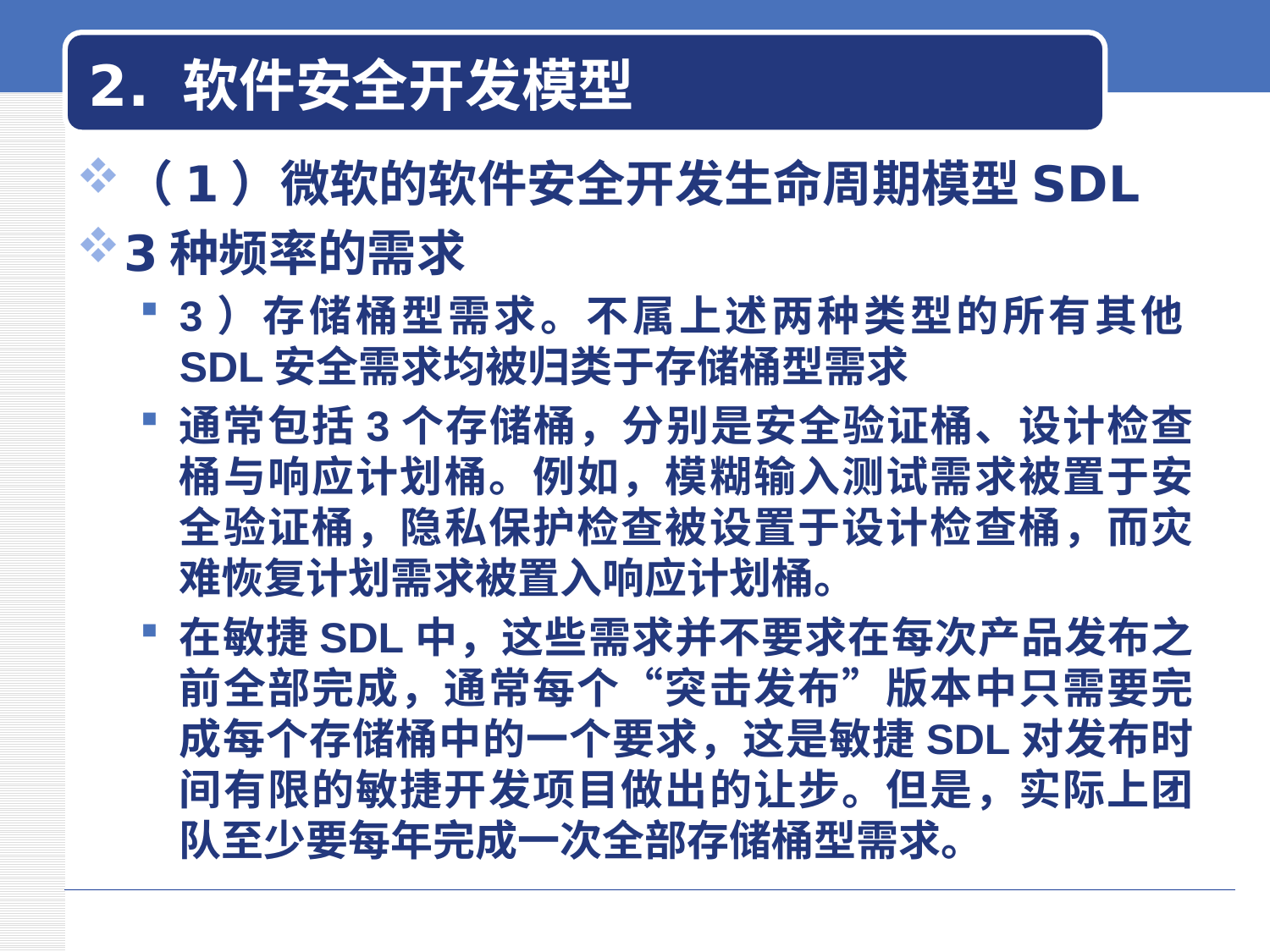

# 2. 软件安全开发模型
（1）微软的软件安全开发生命周期模型SDL
3种频率的需求
3）存储桶型需求。不属上述两种类型的所有其他SDL安全需求均被归类于存储桶型需求
通常包括3个存储桶，分别是安全验证桶、设计检查桶与响应计划桶。例如，模糊输入测试需求被置于安全验证桶，隐私保护检查被设置于设计检查桶，而灾难恢复计划需求被置入响应计划桶。
在敏捷SDL中，这些需求并不要求在每次产品发布之前全部完成，通常每个“突击发布”版本中只需要完成每个存储桶中的一个要求，这是敏捷SDL对发布时间有限的敏捷开发项目做出的让步。但是，实际上团队至少要每年完成一次全部存储桶型需求。